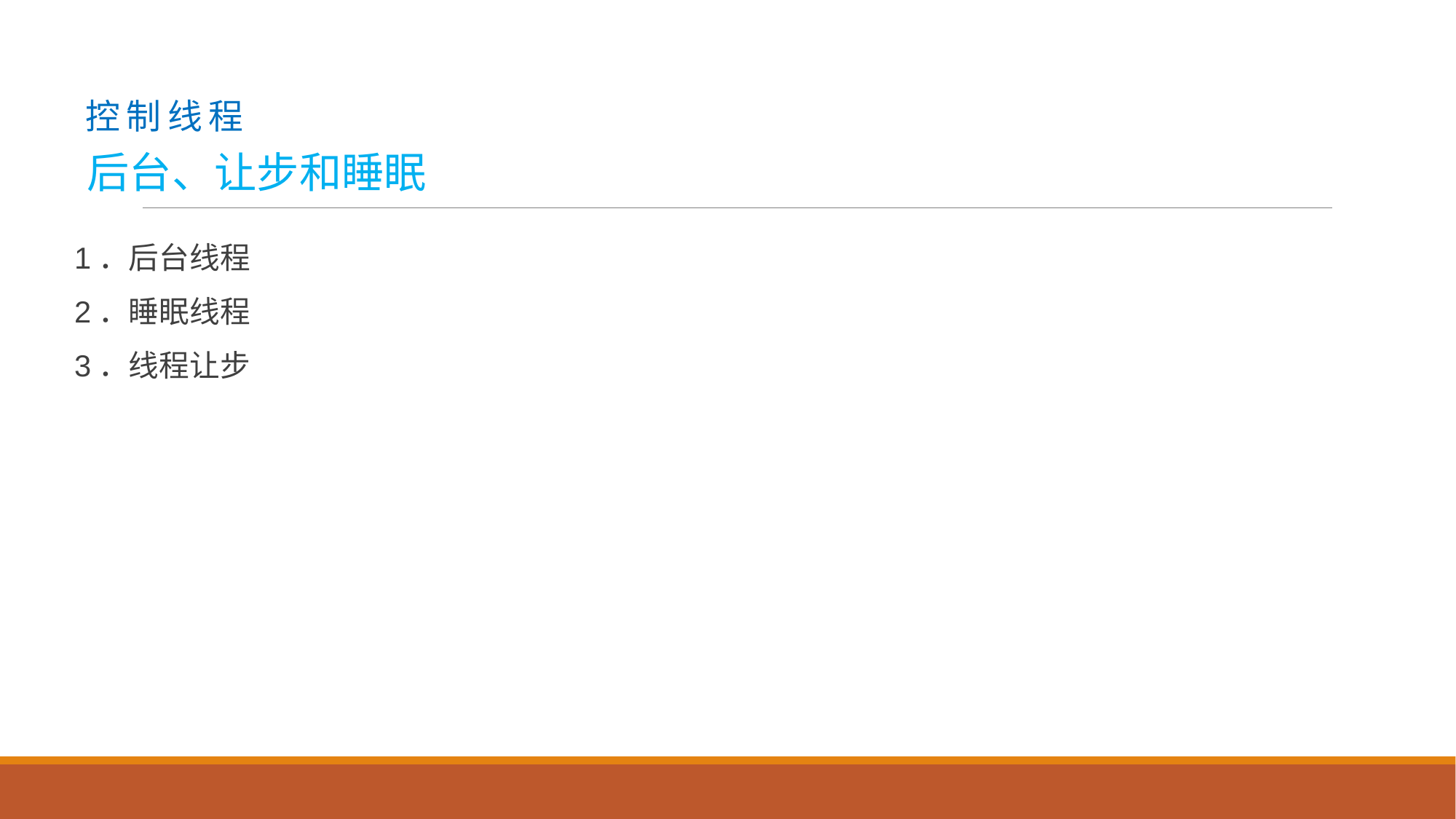

# 控 制 线 程
后台、让步和睡眠
1．后台线程
2．睡眠线程
3．线程让步